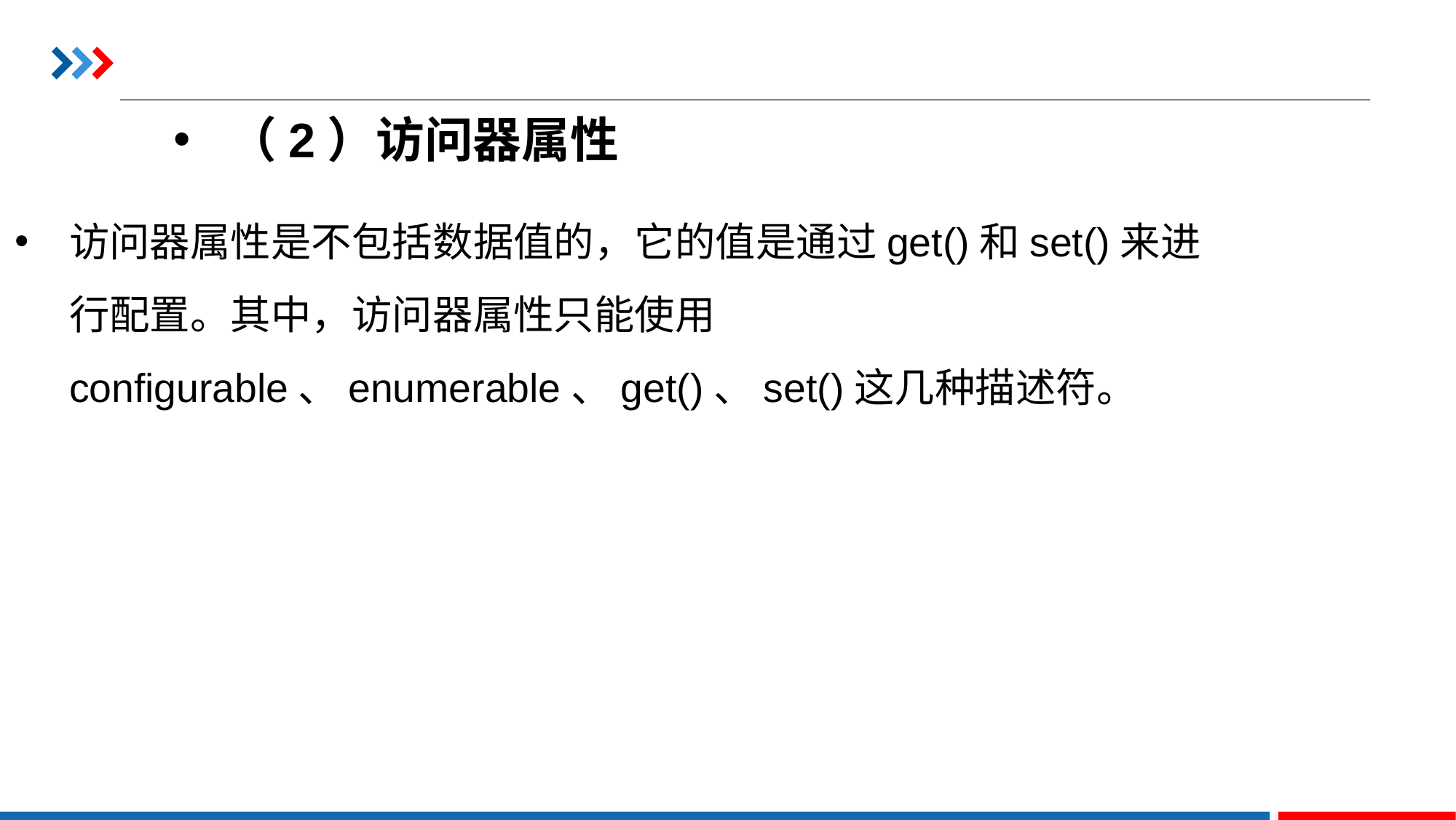

（2）访问器属性
访问器属性是不包括数据值的，它的值是通过get()和set()来进行配置。其中，访问器属性只能使用configurable、enumerable、get()、set()这几种描述符。